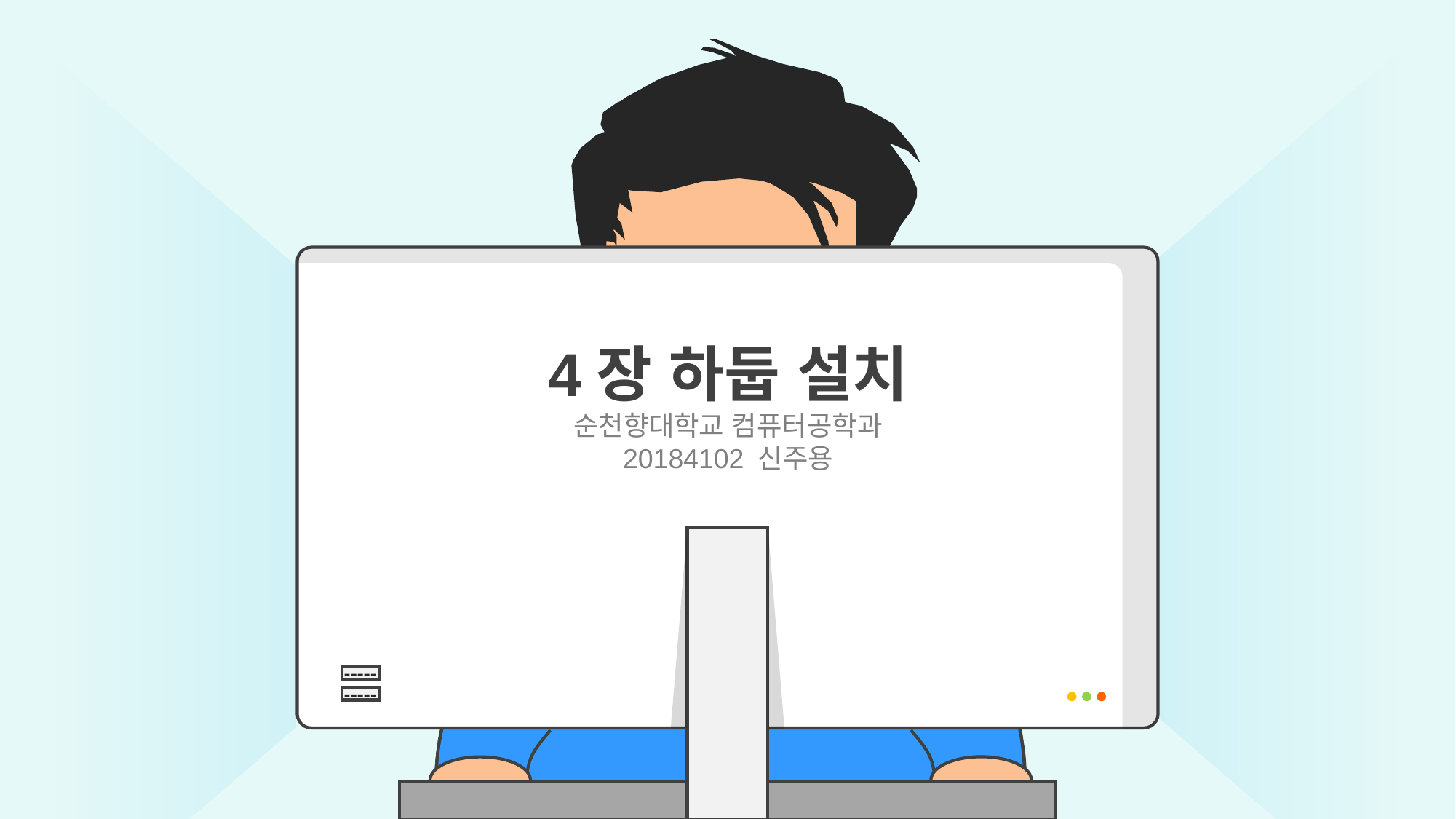

4장 하둡 설치
순천향대학교 컴퓨터공학과
20184102 신주용